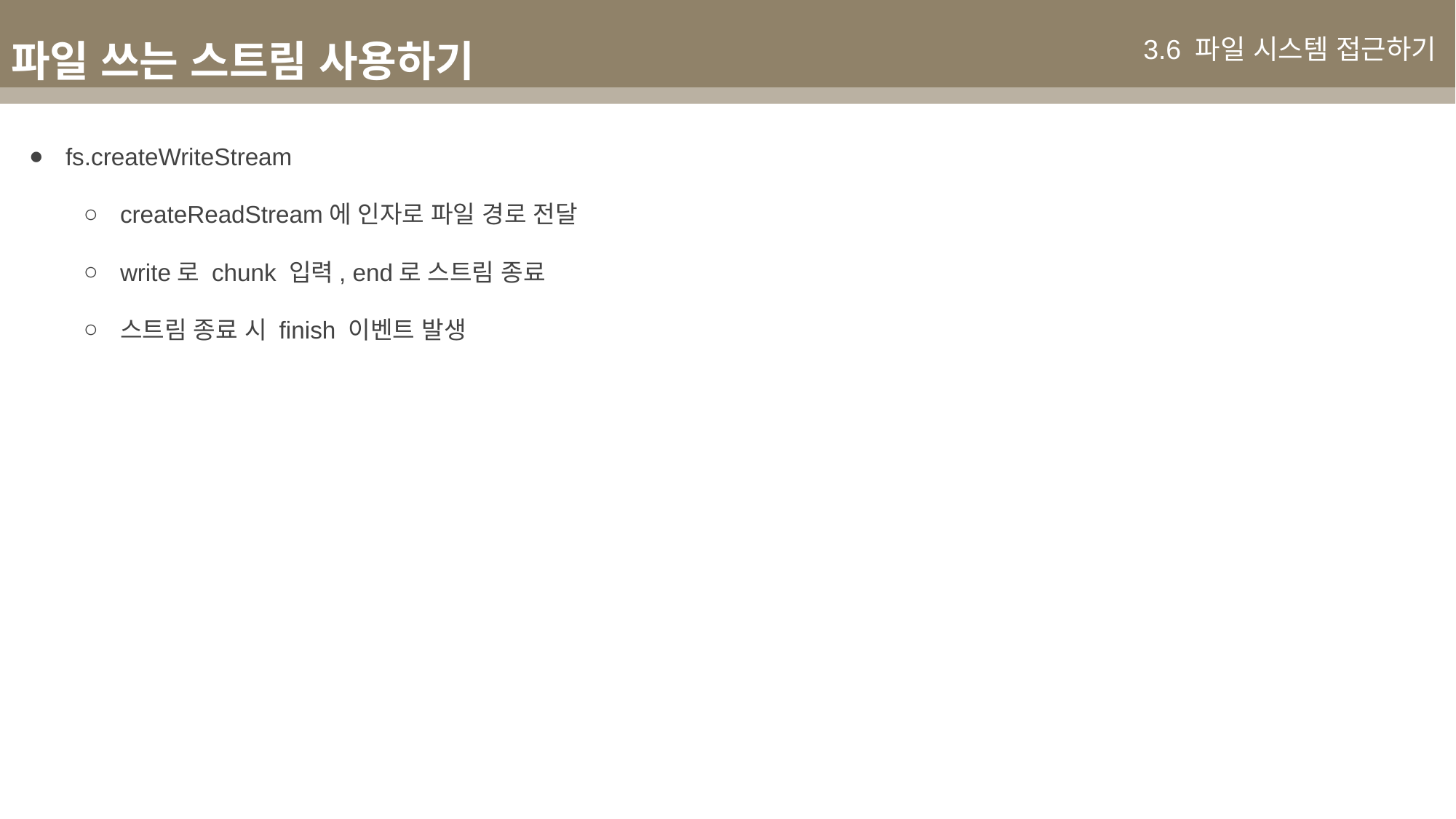

파일 쓰는 스트림 사용하기
3.6 파일 시스템 접근하기
fs.createWriteStream
createReadStream에 인자로 파일 경로 전달
write로 chunk 입력, end로 스트림 종료
스트림 종료 시 finish 이벤트 발생